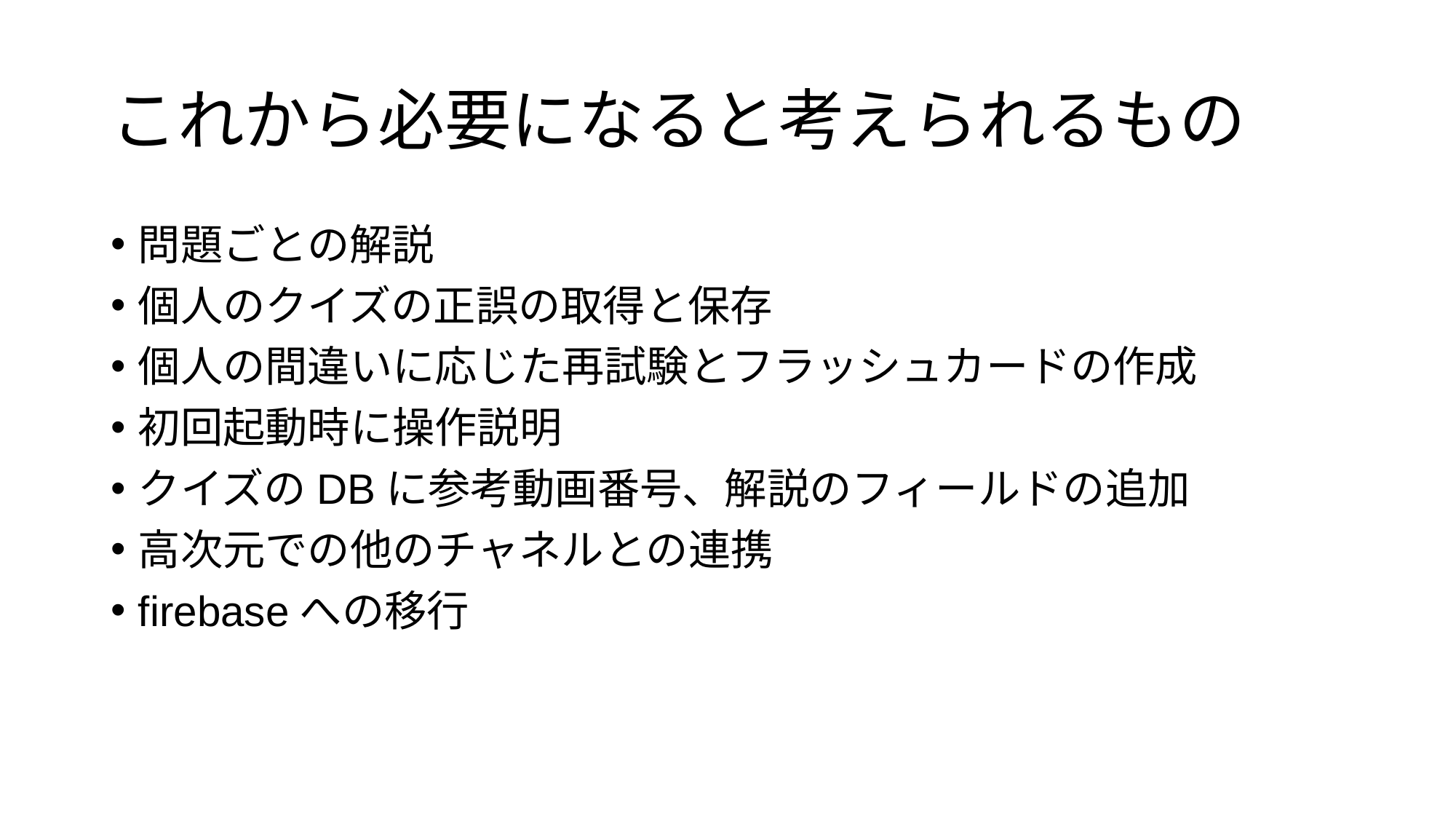

# これから必要になると考えられるもの
問題ごとの解説
個人のクイズの正誤の取得と保存
個人の間違いに応じた再試験とフラッシュカードの作成
初回起動時に操作説明
クイズのDBに参考動画番号、解説のフィールドの追加
高次元での他のチャネルとの連携
firebaseへの移行